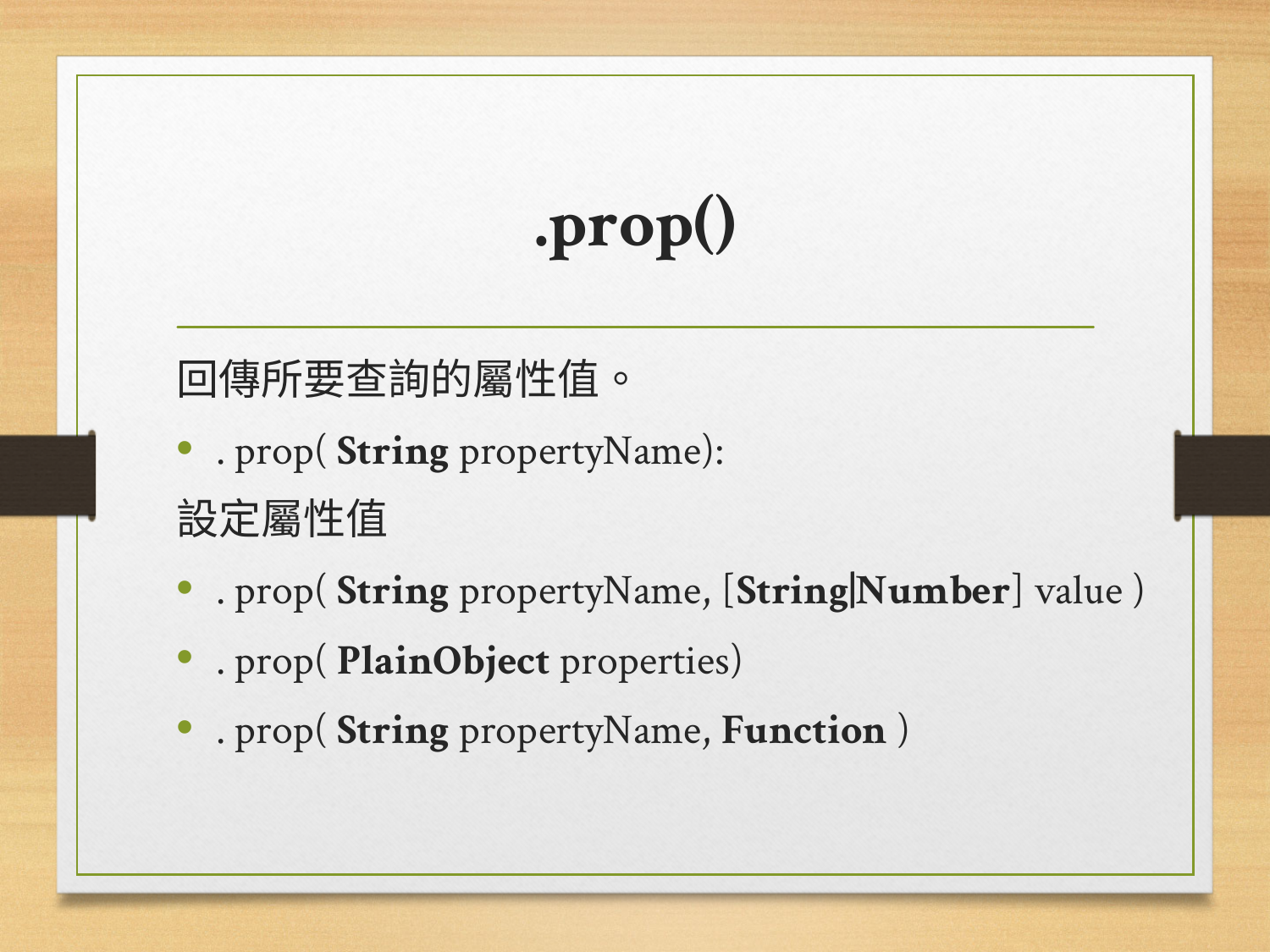

# .prop()
回傳所要查詢的屬性值。
. prop( String propertyName):
設定屬性值
. prop( String propertyName, [String|Number] value )
. prop( PlainObject properties)
. prop( String propertyName, Function )